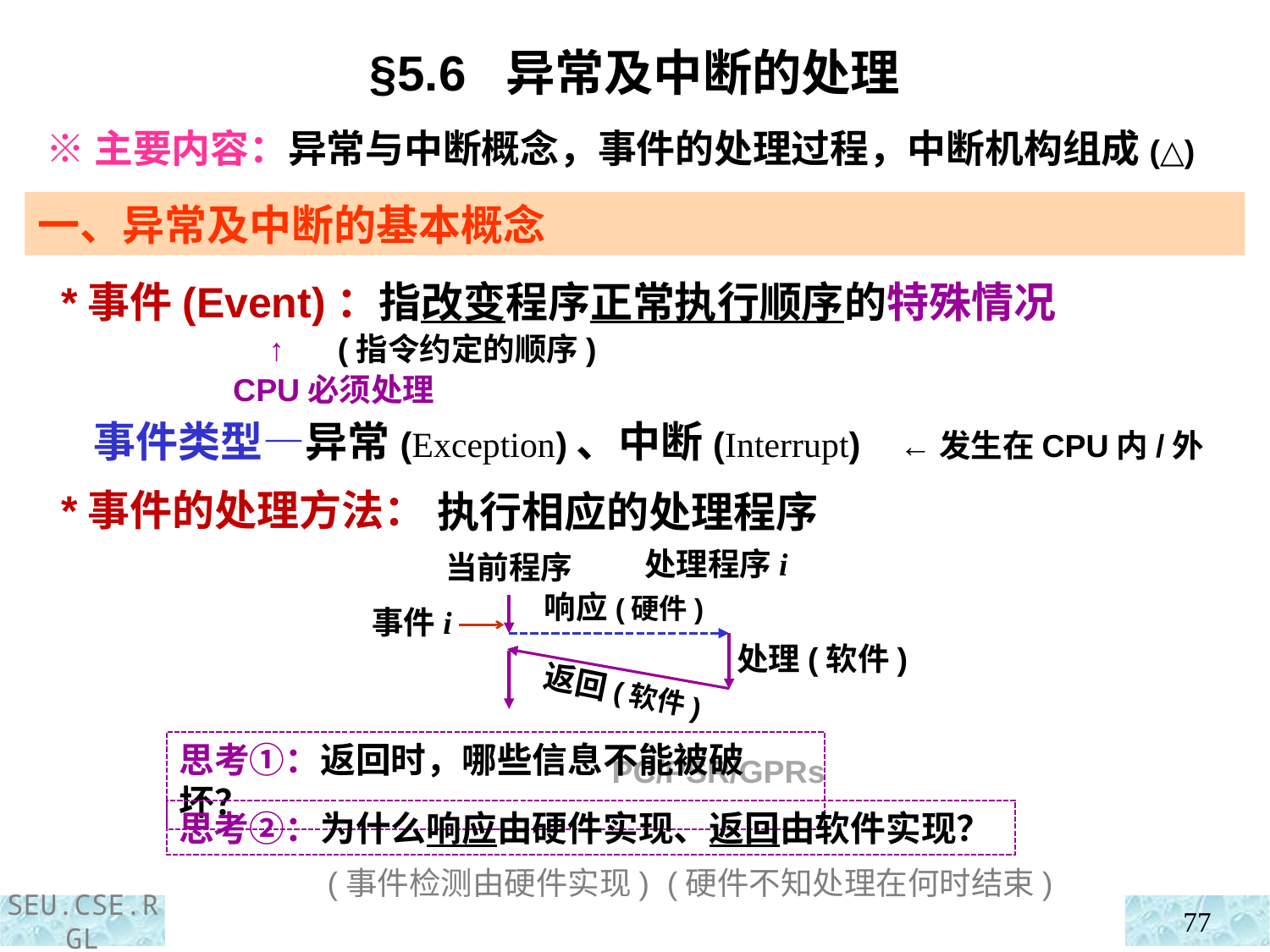

§5.6  异常及中断的处理
 ※主要内容：异常与中断概念，事件的处理过程，中断机构组成(△)
一、异常及中断的基本概念
  *事件(Event)：指改变程序正常执行顺序的特殊情况
                          ↑      (指令约定的顺序)
                      CPU必须处理
     事件类型—异常(Exception)、中断(Interrupt)    ←发生在CPU内/外
  *事件的处理方法：
执行相应的处理程序
处理程序i
当前程序
响应(硬件)
事件i
处理(软件)
返回(软件)
思考①：返回时，哪些信息不能被破坏？
                                PC/PSR/GPRs

(事件检测由硬件实现)  (硬件不知处理在何时结束)
思考②：为什么响应由硬件实现、返回由软件实现？
77